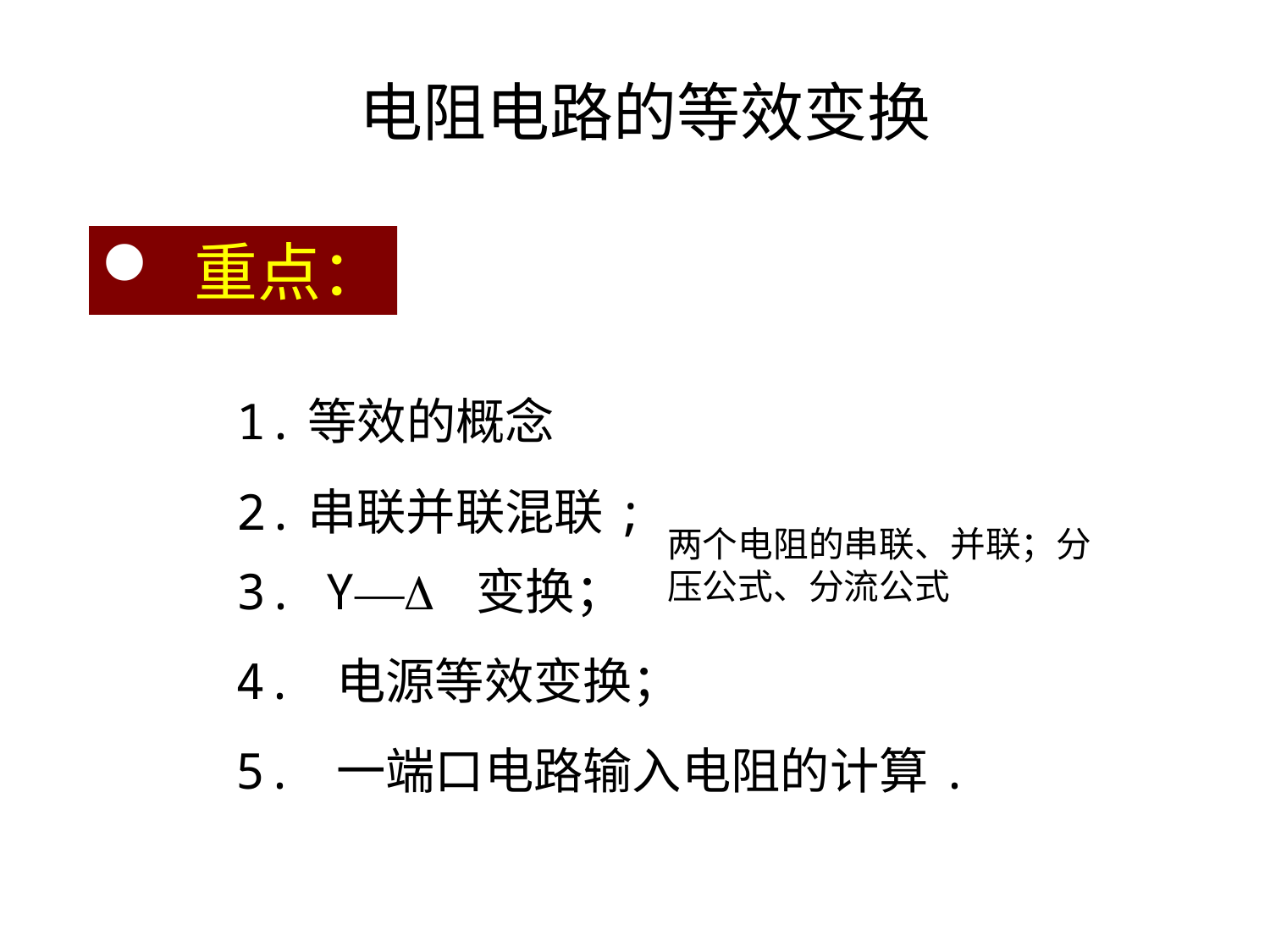

电阻电路的等效变换
 重点：
1.等效的概念

2.串联并联混联;
两个电阻的串联、并联；分压公式、分流公式
3. Y—Δ 变换；
4. 电源等效变换；
5. 一端口电路输入电阻的计算.